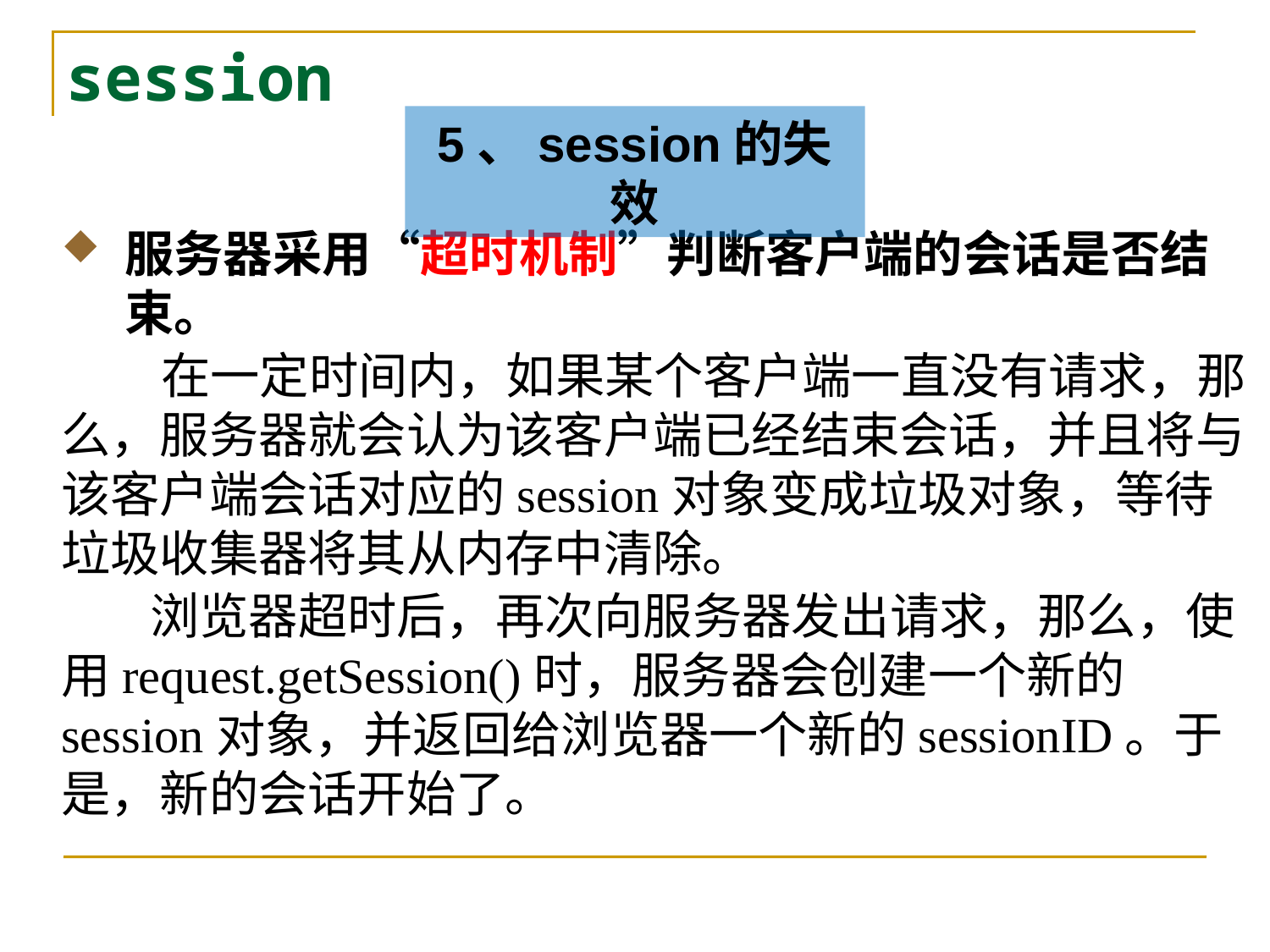

# session
5、session的失效
服务器采用“超时机制”判断客户端的会话是否结束。
        在一定时间内，如果某个客户端一直没有请求，那么，服务器就会认为该客户端已经结束会话，并且将与该客户端会话对应的session对象变成垃圾对象，等待垃圾收集器将其从内存中清除。
       浏览器超时后，再次向服务器发出请求，那么，使用request.getSession()时，服务器会创建一个新的session对象，并返回给浏览器一个新的sessionID。于是，新的会话开始了。